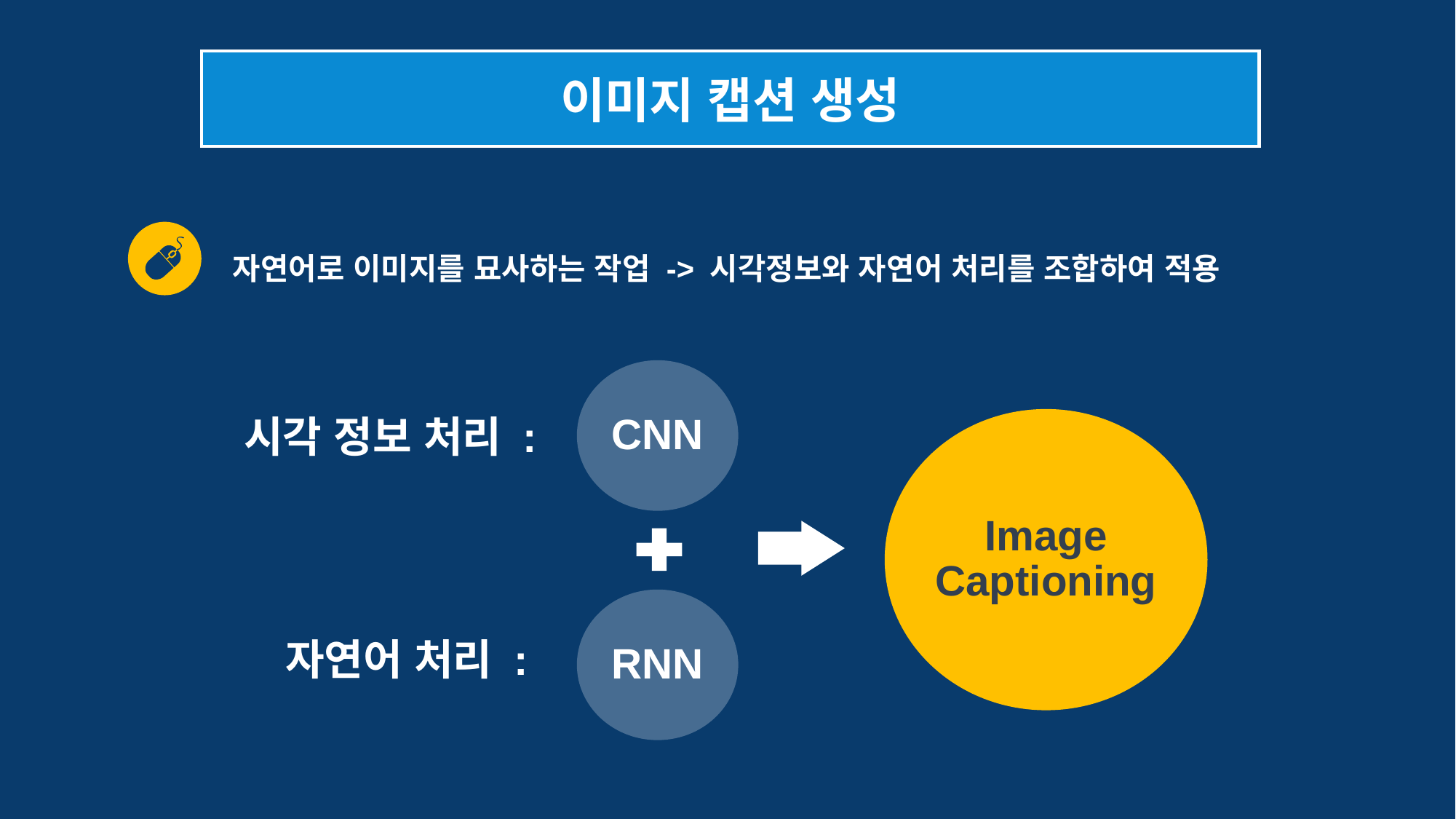

이미지 캡션 생성

자연어로 이미지를 묘사하는 작업 -> 시각정보와 자연어 처리를 조합하여 적용
CNN
시각 정보 처리 :
Image Captioning

RNN
자연어 처리 :